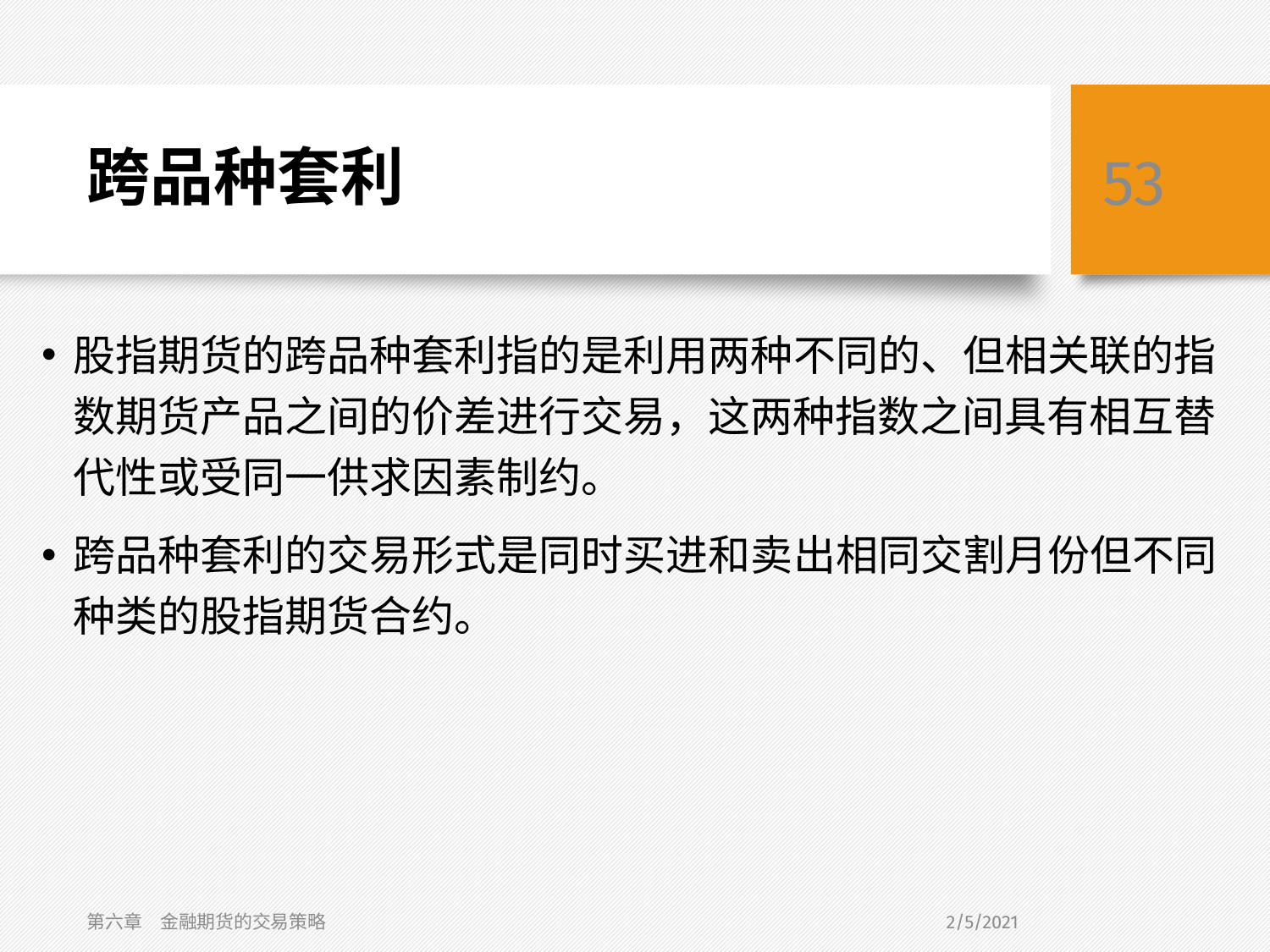

# 跨品种套利
53
股指期货的跨品种套利指的是利用两种不同的、但相关联的指数期货产品之间的价差进行交易，这两种指数之间具有相互替代性或受同一供求因素制约。
跨品种套利的交易形式是同时买进和卖出相同交割月份但不同种类的股指期货合约。
2/5/2021
第六章　金融期货的交易策略